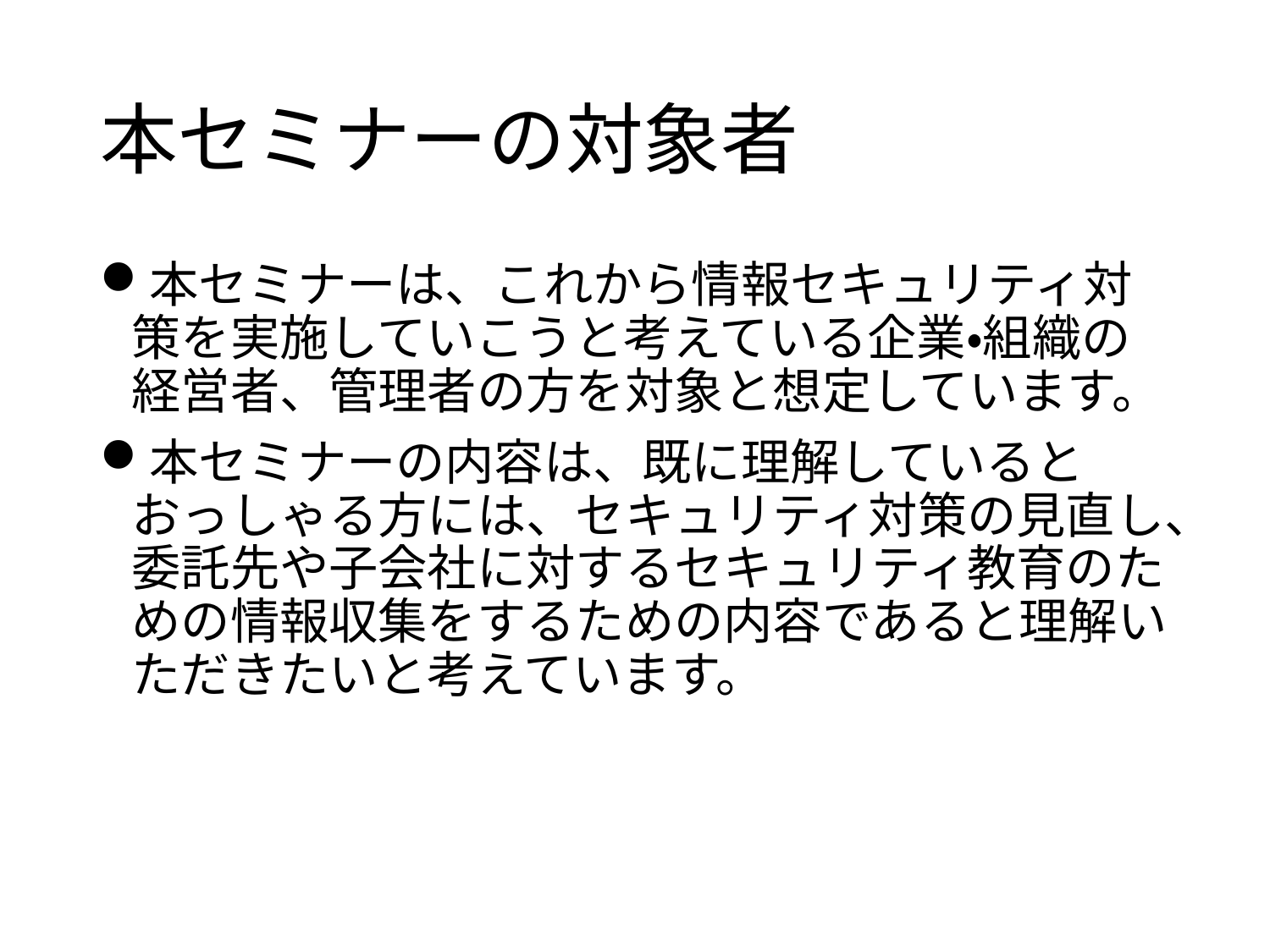

# 本セミナーの対象者
本セミナーは、これから情報セキュリティ対策を実施していこうと考えている企業・組織の経営者、管理者の方を対象と想定しています。
本セミナーの内容は、既に理解しているとおっしゃる方には、セキュリティ対策の見直し、委託先や子会社に対するセキュリティ教育のための情報収集をするための内容であると理解いただきたいと考えています。